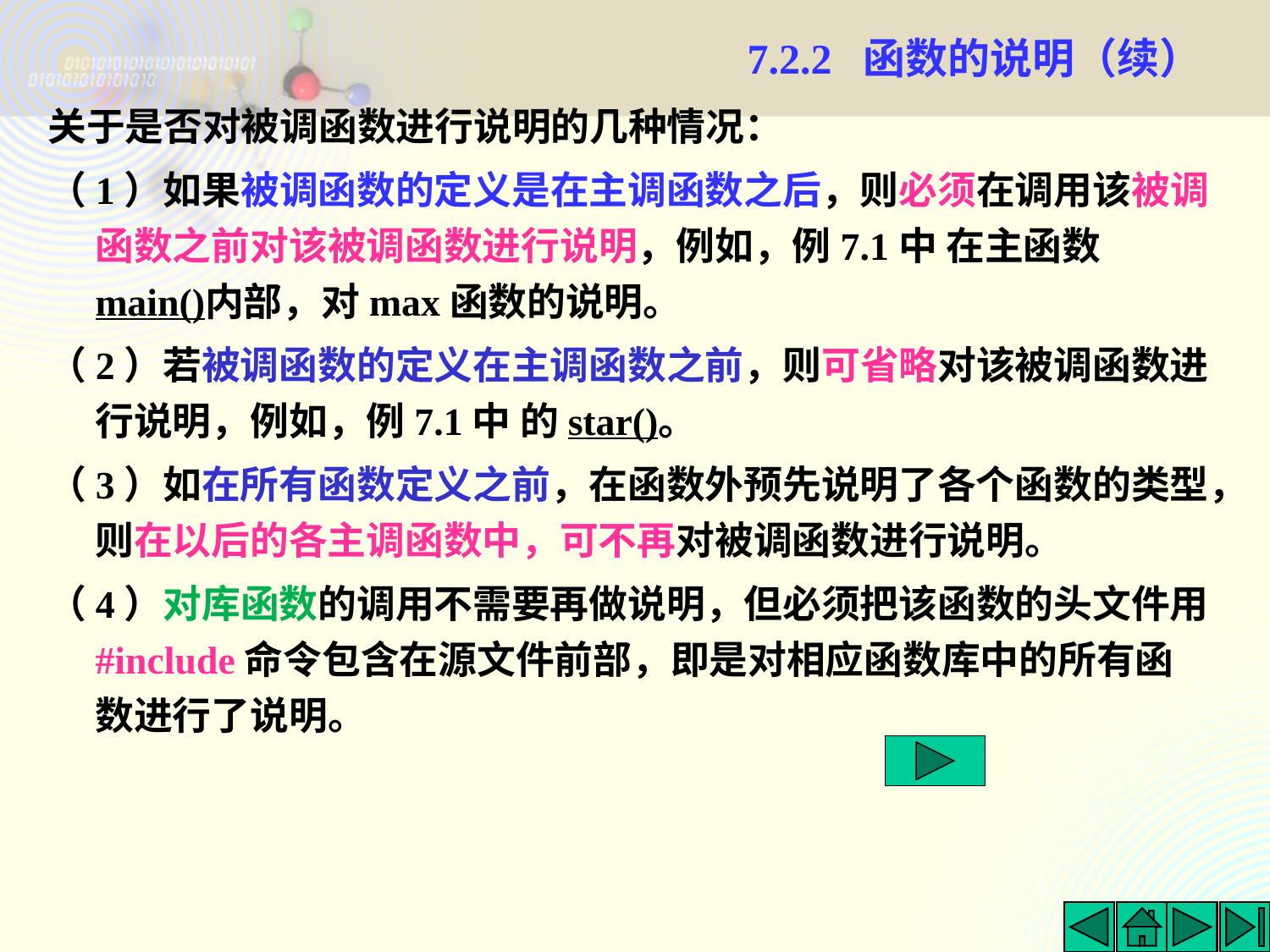

# 7.2.2  函数的说明（续）
关于是否对被调函数进行说明的几种情况：
（1）如果被调函数的定义是在主调函数之后，则必须在调用该被调函数之前对该被调函数进行说明，例如，例7.1中 在主函数main()内部，对max函数的说明。
（2）若被调函数的定义在主调函数之前，则可省略对该被调函数进行说明，例如，例7.1中 的star()。
（3）如在所有函数定义之前，在函数外预先说明了各个函数的类型，则在以后的各主调函数中，可不再对被调函数进行说明。
（4）对库函数的调用不需要再做说明，但必须把该函数的头文件用#include命令包含在源文件前部，即是对相应函数库中的所有函数进行了说明。